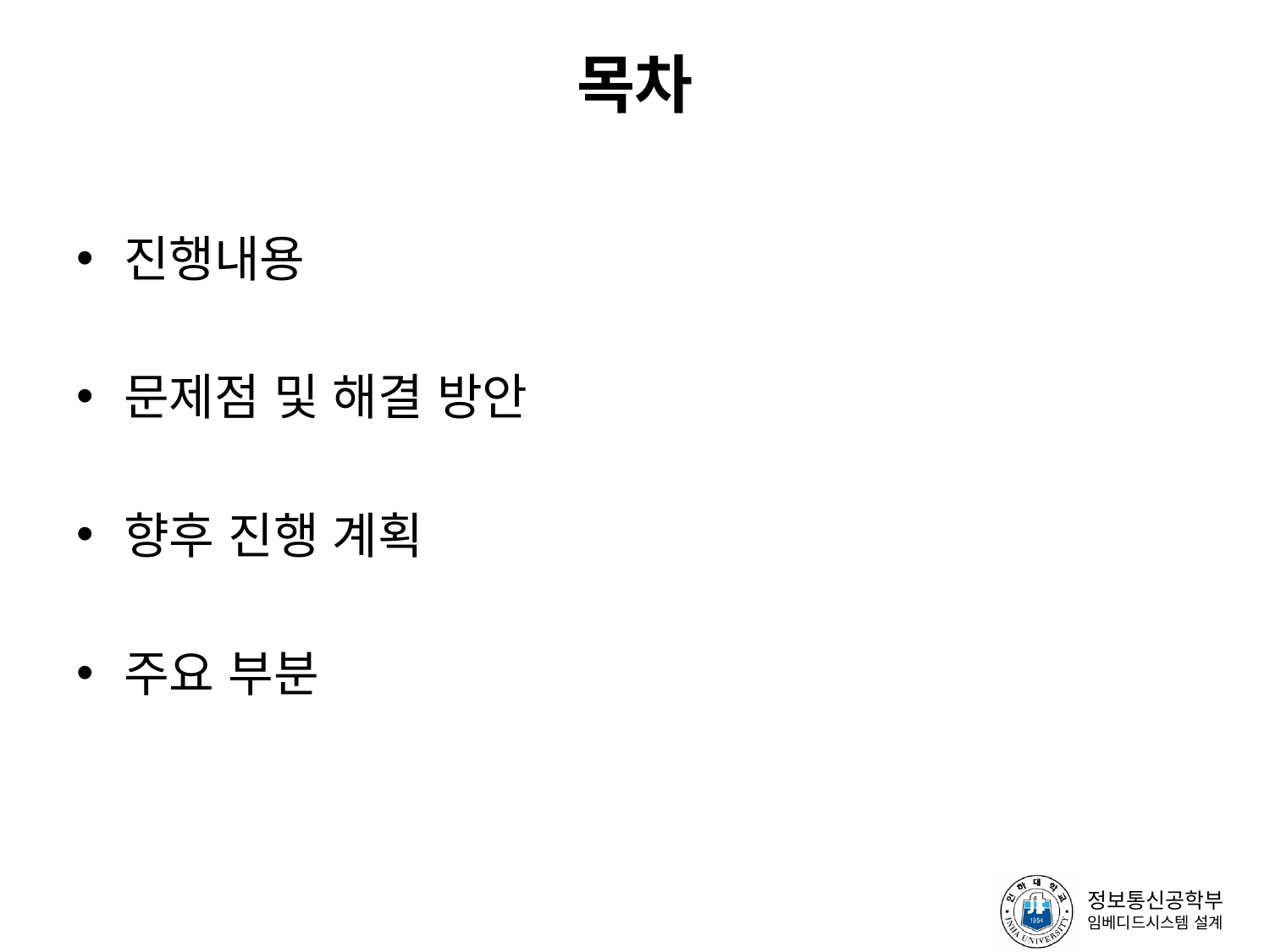

# 목차

진행내용

문제점 및 해결 방안

향후 진행 계획

주요 부분